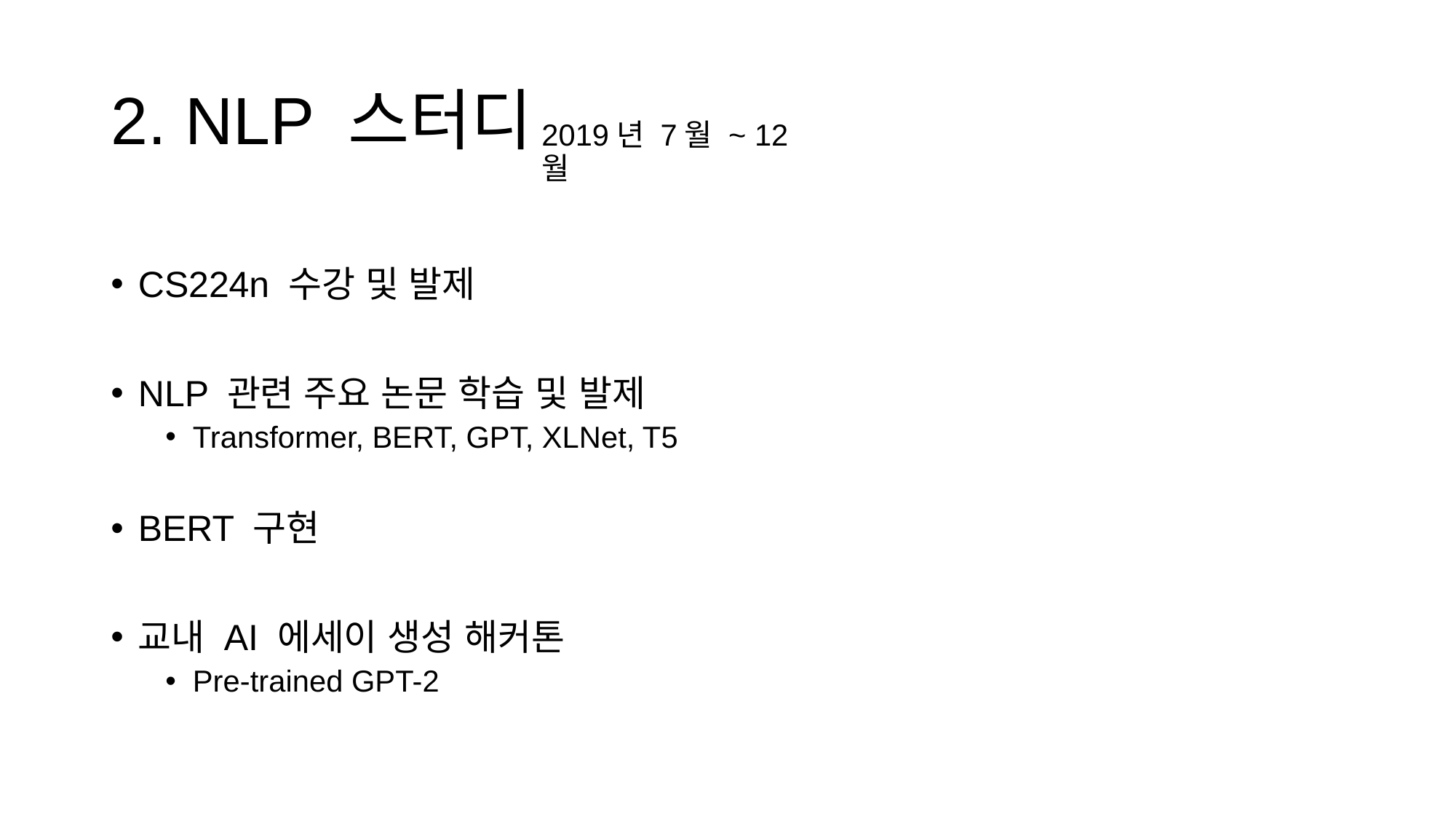

# 2. NLP 스터디
2019년 7월 ~ 12월

CS224n 수강 및 발제

NLP 관련 주요 논문 학습 및 발제
Transformer, BERT, GPT, XLNet, T5

BERT 구현

교내 AI 에세이 생성 해커톤
Pre-trained GPT-2